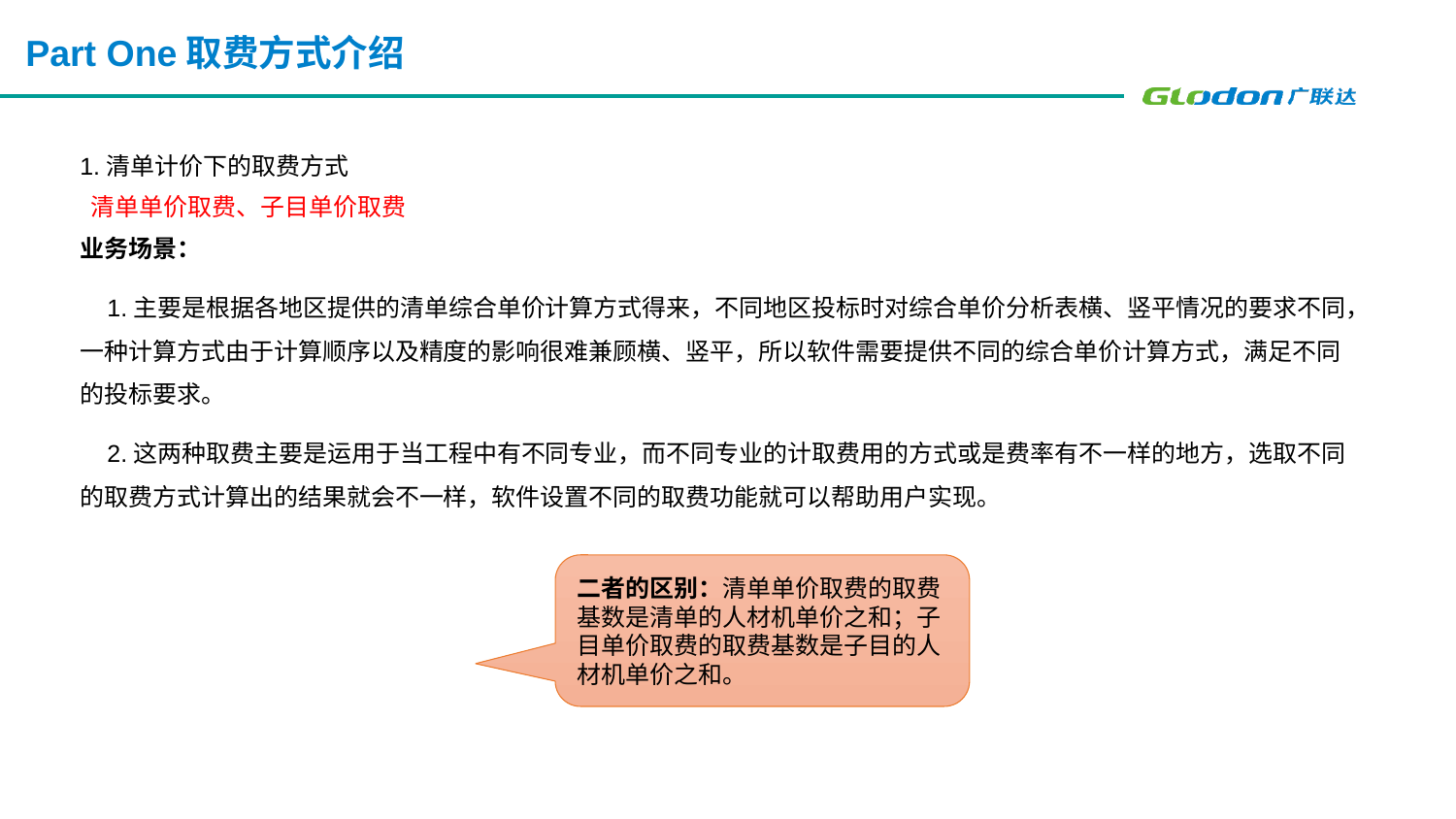

Part One取费方式介绍
1.清单计价下的取费方式
 清单单价取费、子目单价取费
业务场景：
    1.主要是根据各地区提供的清单综合单价计算方式得来，不同地区投标时对综合单价分析表横、竖平情况的要求不同，一种计算方式由于计算顺序以及精度的影响很难兼顾横、竖平，所以软件需要提供不同的综合单价计算方式，满足不同的投标要求。
    2.这两种取费主要是运用于当工程中有不同专业，而不同专业的计取费用的方式或是费率有不一样的地方，选取不同的取费方式计算出的结果就会不一样，软件设置不同的取费功能就可以帮助用户实现。

二者的区别：清单单价取费的取费基数是清单的人材机单价之和；子目单价取费的取费基数是子目的人材机单价之和。